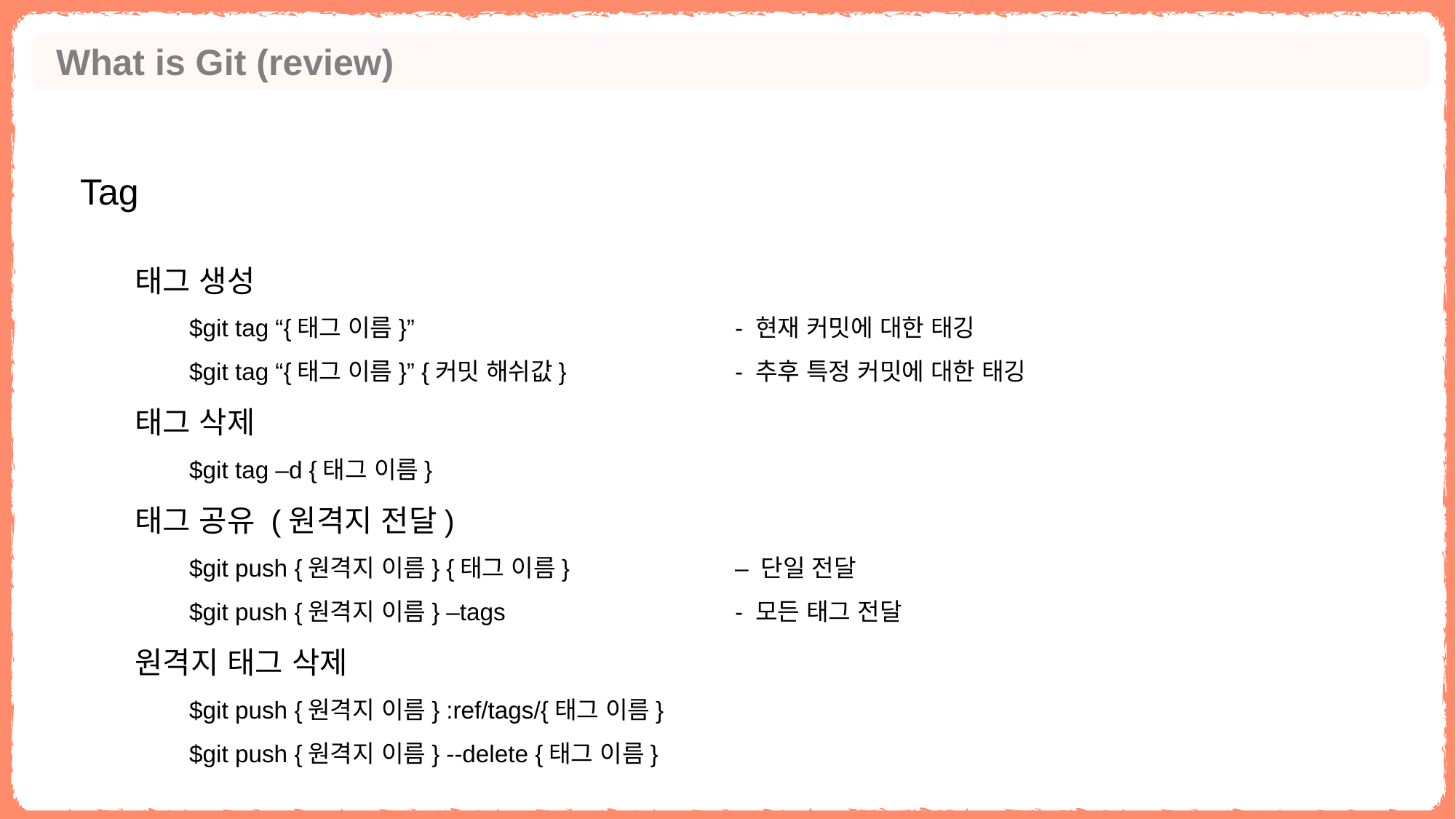

What is Git (review)
Tag
태그 생성
$git tag “{태그 이름}”			- 현재 커밋에 대한 태깅
$git tag “{태그 이름}” {커밋 해쉬값}		- 추후 특정 커밋에 대한 태깅
태그 삭제
$git tag –d {태그 이름}
태그 공유 (원격지 전달)
$git push {원격지 이름} {태그 이름} 		– 단일 전달
$git push {원격지 이름} –tags			- 모든 태그 전달
원격지 태그 삭제
$git push {원격지 이름} :ref/tags/{태그 이름}
$git push {원격지 이름} --delete {태그 이름}